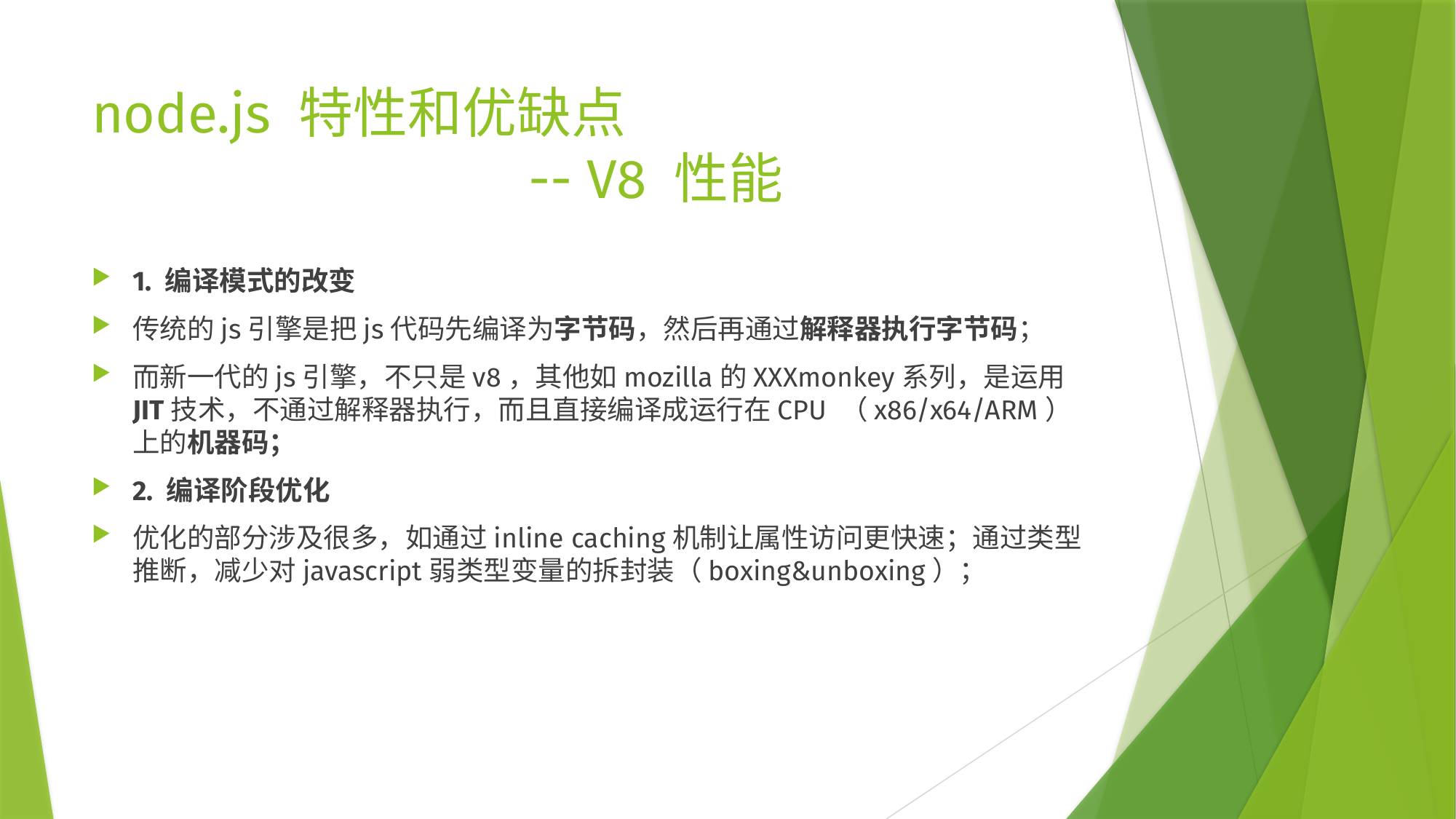

# node.js 特性和优缺点 -- V8 性能
1. 编译模式的改变
传统的js引擎是把js代码先编译为字节码，然后再通过解释器执行字节码；
而新一代的js引擎，不只是v8，其他如mozilla的XXXmonkey系列，是运用JIT技术，不通过解释器执行，而且直接编译成运行在CPU （x86/x64/ARM）上的机器码；
2. 编译阶段优化
优化的部分涉及很多，如通过inline caching机制让属性访问更快速；通过类型推断，减少对javascript弱类型变量的拆封装（boxing&unboxing）；